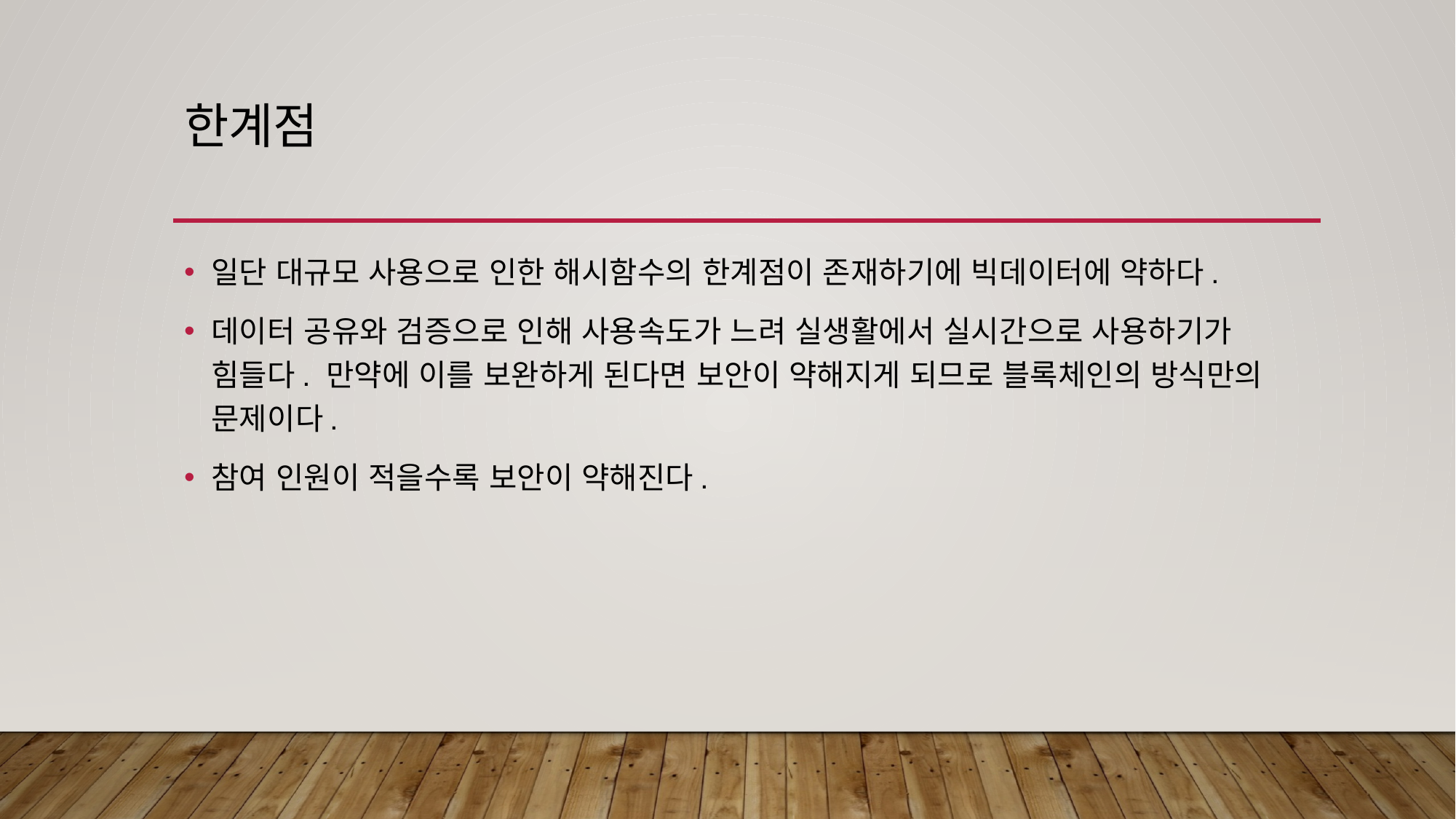

# 한계점
일단 대규모 사용으로 인한 해시함수의 한계점이 존재하기에 빅데이터에 약하다.
데이터 공유와 검증으로 인해 사용속도가 느려 실생활에서 실시간으로 사용하기가 힘들다. 만약에 이를 보완하게 된다면 보안이 약해지게 되므로 블록체인의 방식만의 문제이다.
참여 인원이 적을수록 보안이 약해진다.